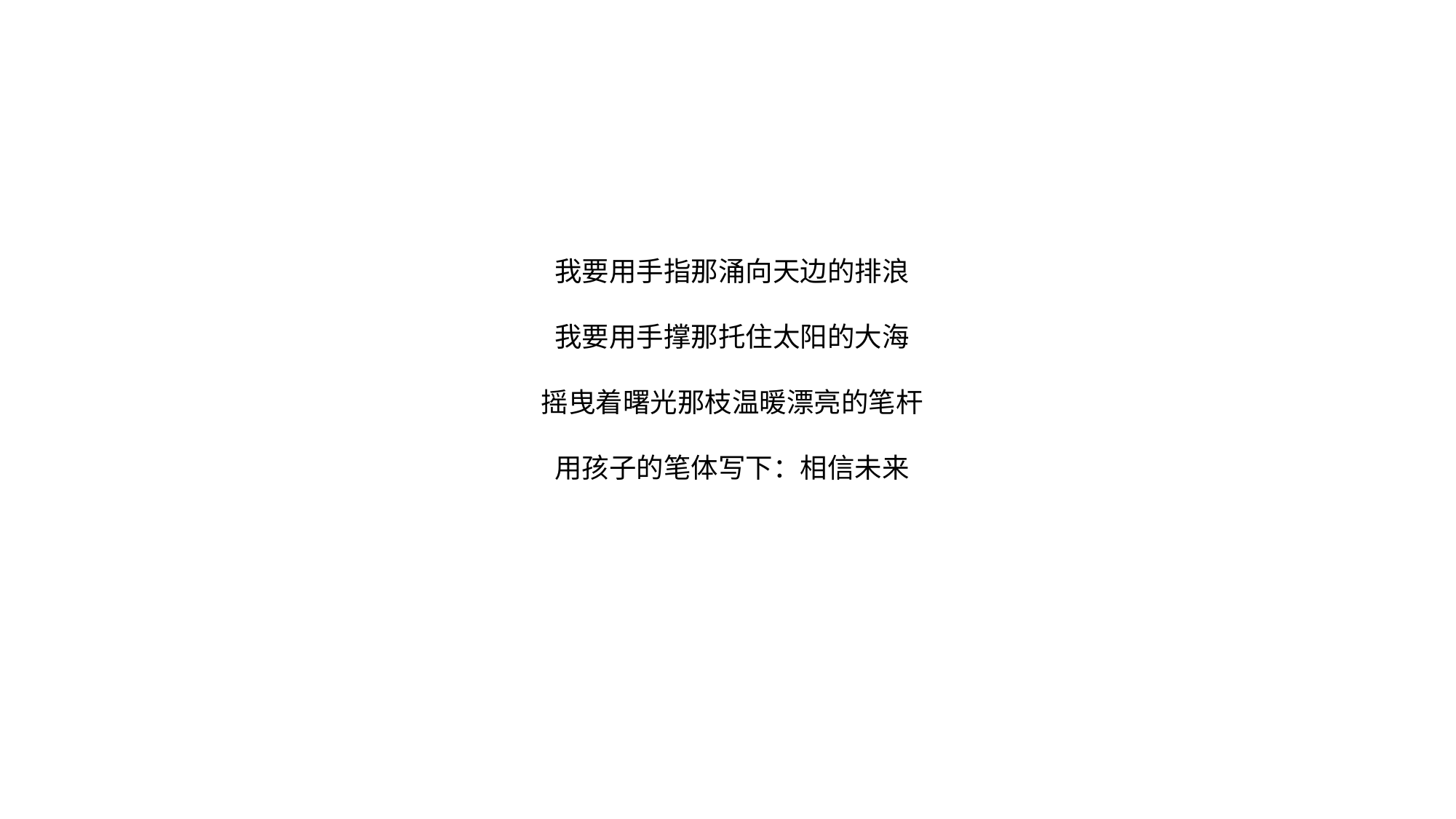

我要用手指那涌向天边的排浪

我要用手撑那托住太阳的大海

摇曳着曙光那枝温暖漂亮的笔杆

用孩子的笔体写下：相信未来